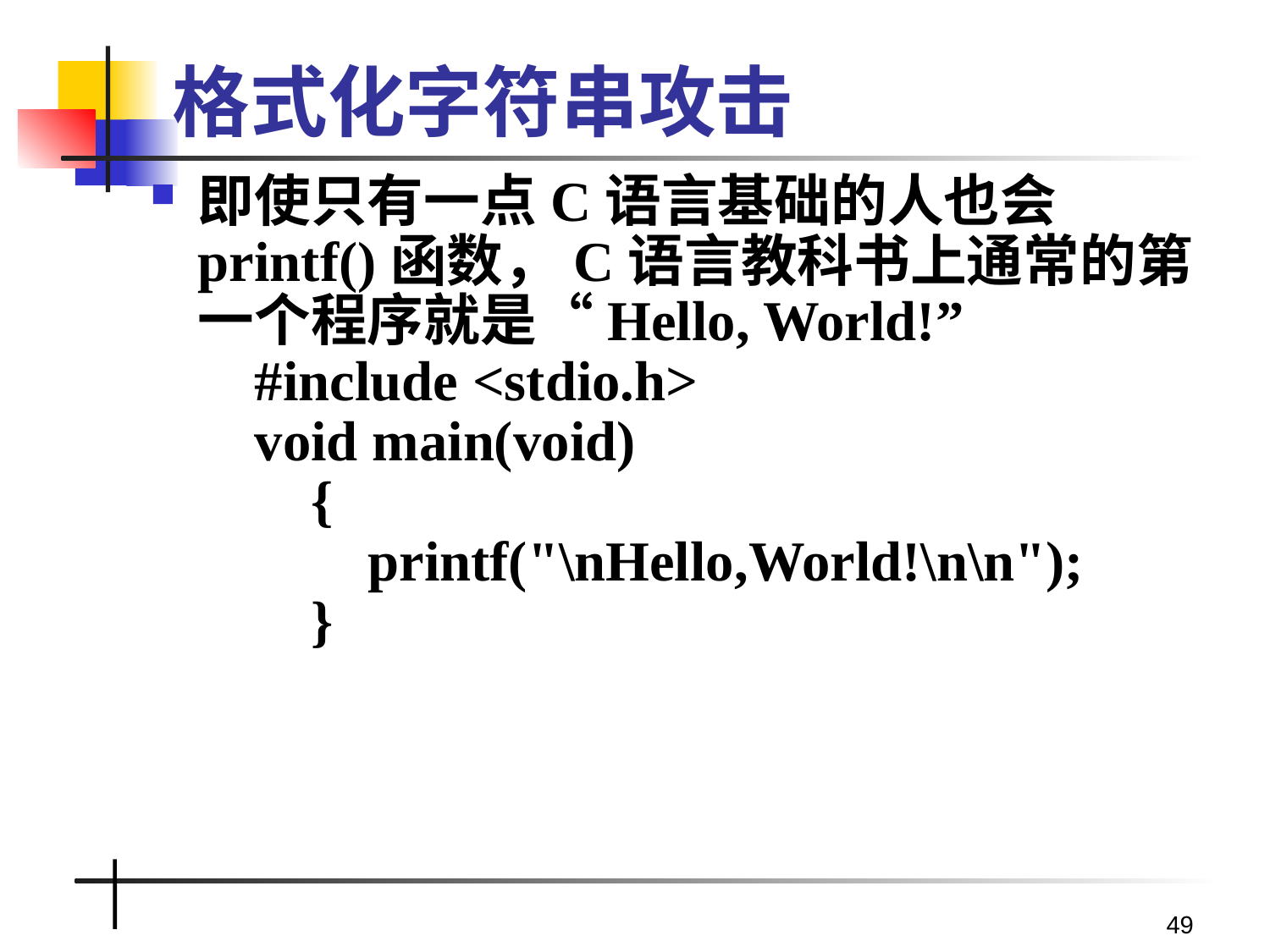

49
# 格式化字符串攻击
即使只有一点C语言基础的人也会printf()函数，C语言教科书上通常的第一个程序就是“Hello, World!”
    #include <stdio.h>
    void main(void)
        {
            printf("\nHello,World!\n\n");
        }